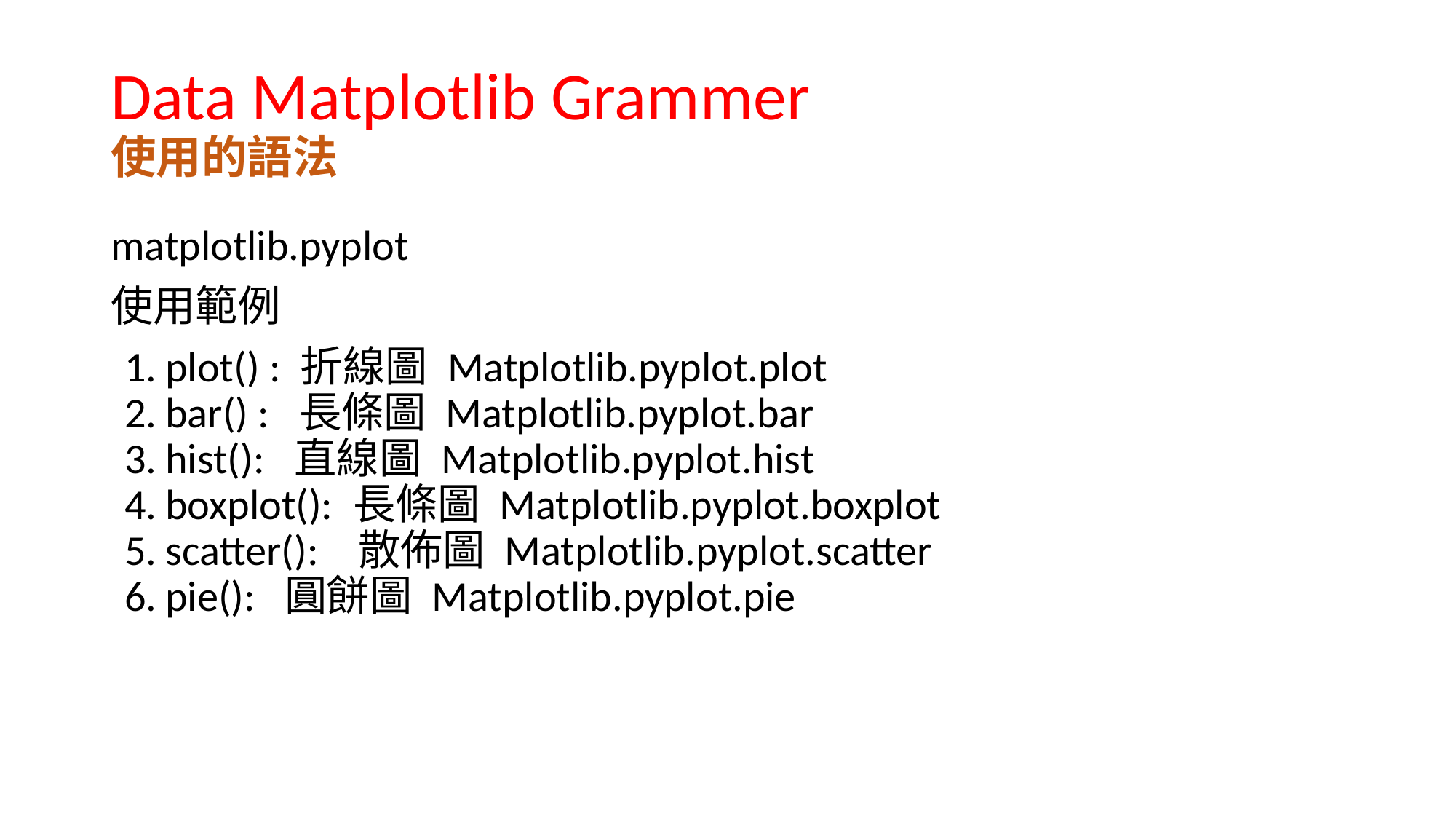

# Data Matplotlib Grammer 使用的語法
matplotlib.pyplot
使用範例
plot() : 折線圖 Matplotlib.pyplot.plot
bar() :  長條圖 Matplotlib.pyplot.bar
hist():	 直線圖 Matplotlib.pyplot.hist
boxplot(): 長條圖 Matplotlib.pyplot.boxplot
scatter():   散佈圖 Matplotlib.pyplot.scatter
pie():  圓餅圖 Matplotlib.pyplot.pie